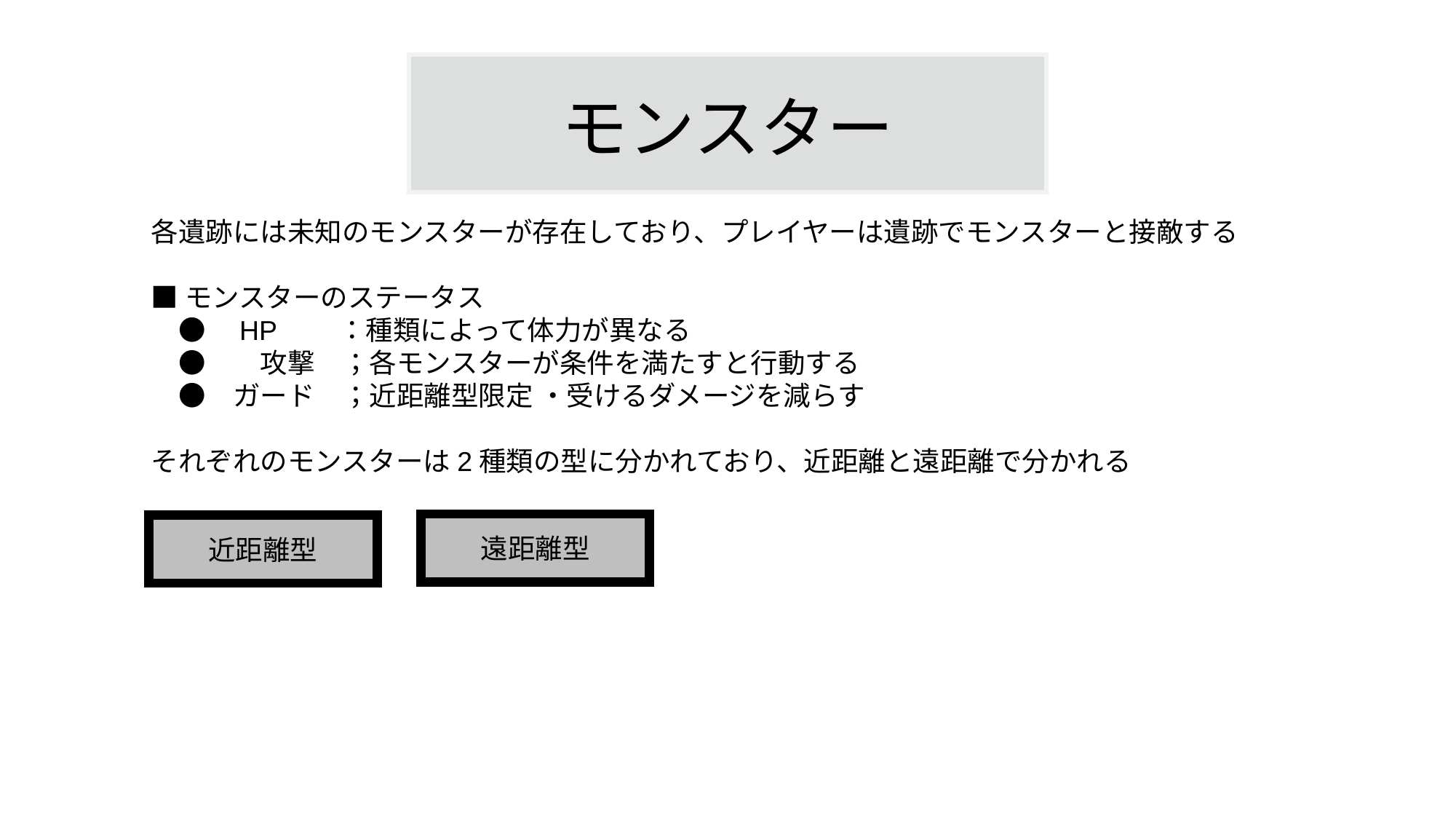

モンスター
各遺跡には未知のモンスターが存在しており、プレイヤーは遺跡でモンスターと接敵する

■モンスターのステータス
　●　HP　　：種類によって体力が異なる
　●　　攻撃　；各モンスターが条件を満たすと行動する
　●　ガード　；近距離型限定 ・受けるダメージを減らす

それぞれのモンスターは2種類の型に分かれており、近距離と遠距離で分かれる
遠距離型
近距離型